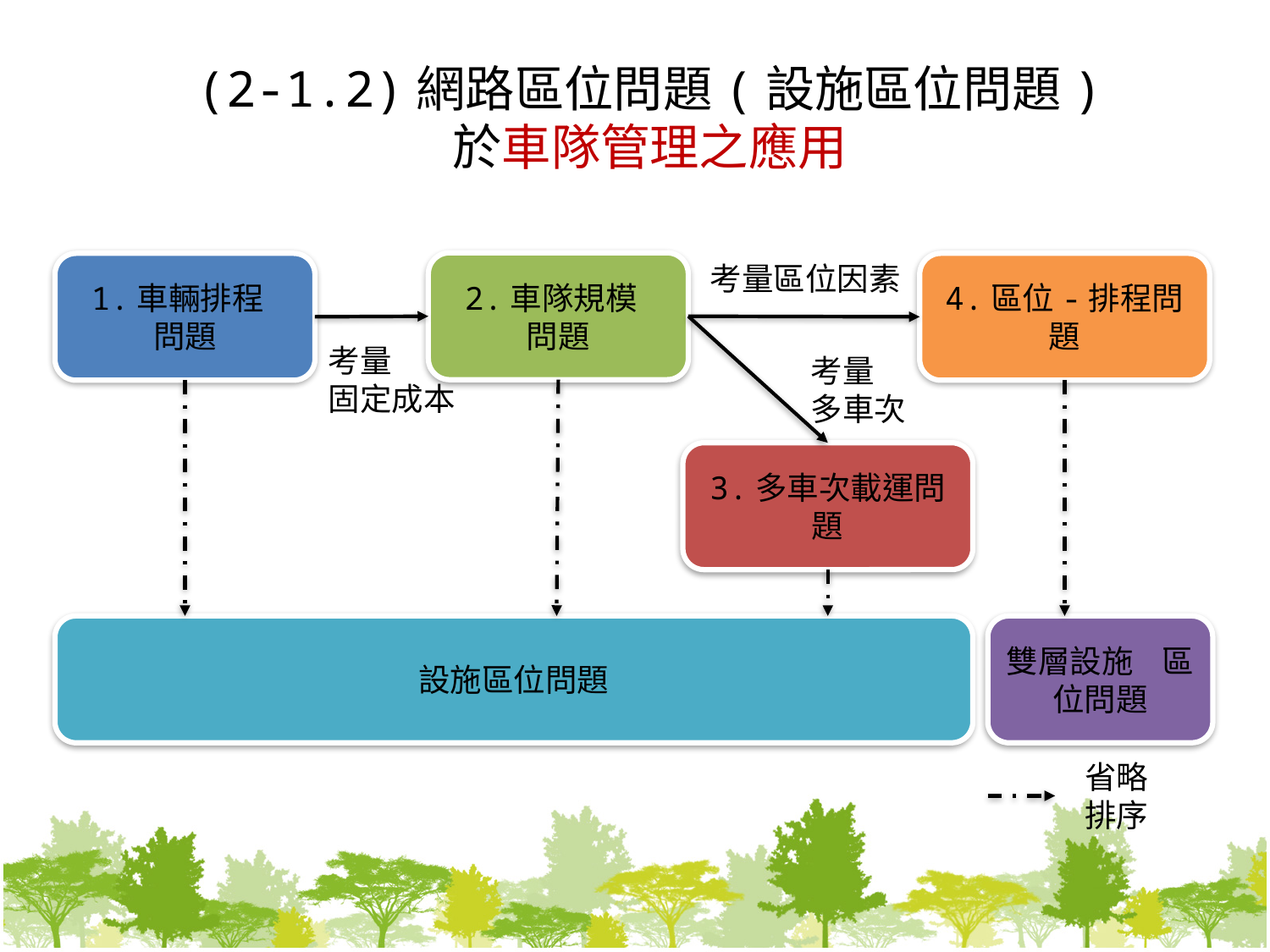

# (2-1.2)網路區位問題(設施區位問題) 於車隊管理之應用
2.車隊規模   問題
考量區位因素
1.車輛排程   問題
4.區位-排程問題
考量
固定成本
考量
多車次
3.多車次載運問題
設施區位問題
雙層設施    區位問題
省略
排序